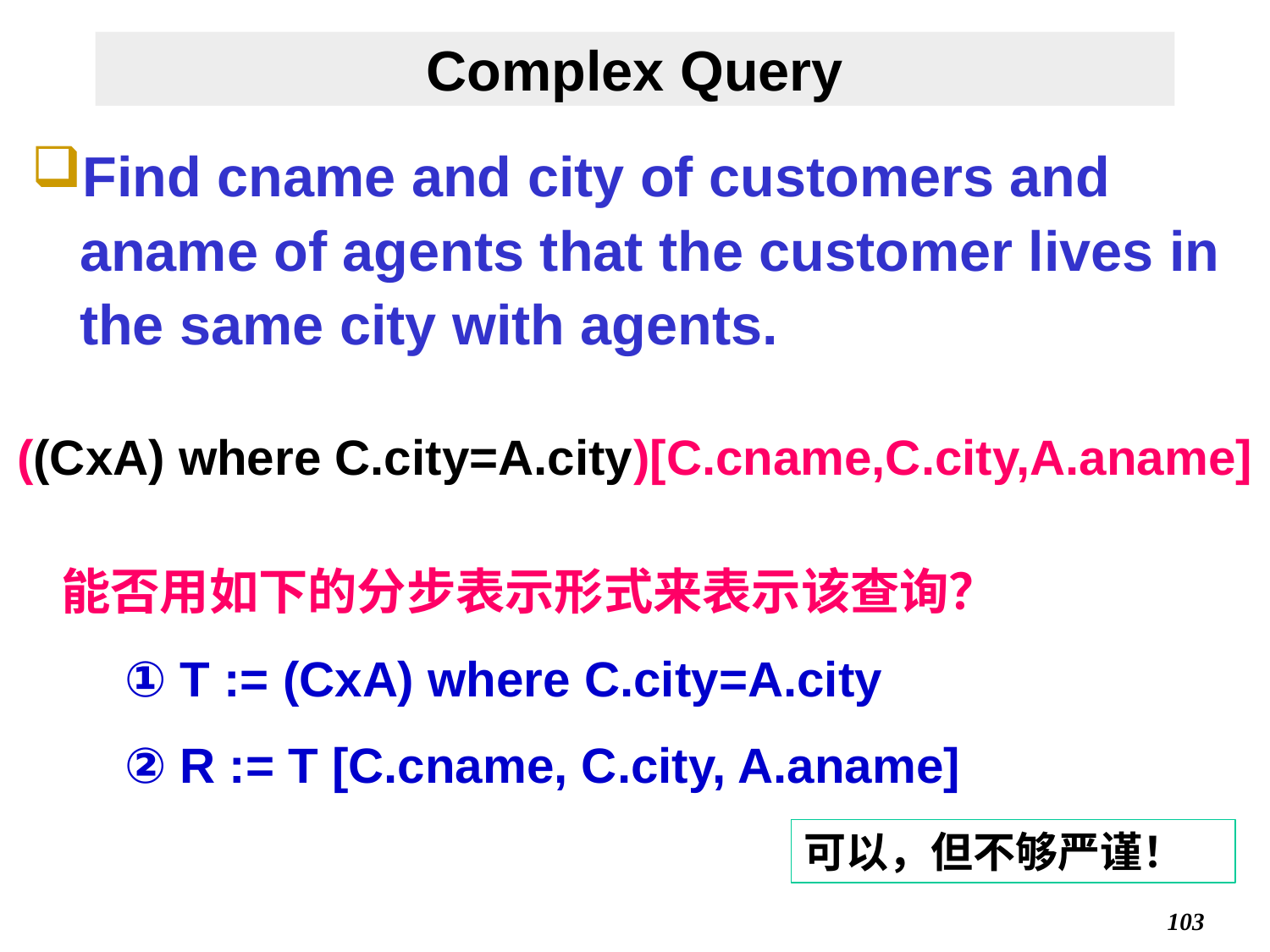

# Complex Query
Find cname and city of customers and aname of agents that the customer lives in the same city with agents.
((CxA) where C.city=A.city)[C.cname,C.city,A.aname]
(C x A)
(C x A) where C.city = A.city
能否用如下的分步表示形式来表示该查询？
 T := (CxA) where C.city=A.city
 R := T [C.cname, C.city, A.aname]
可以，但不够严谨！

103